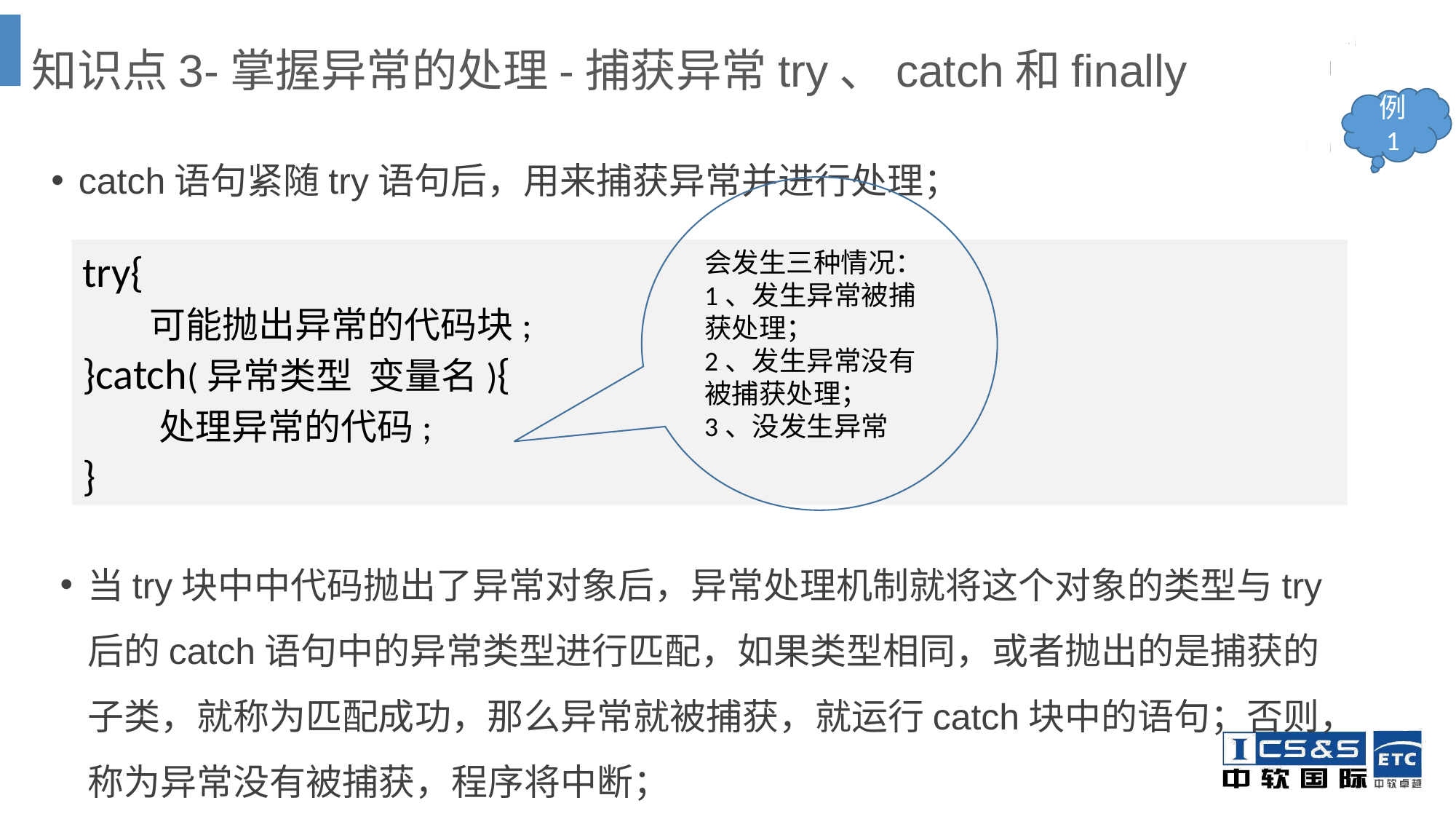

# 知识点3-掌握异常的处理-捕获异常try、catch和finally
例 1
catch语句紧随try语句后，用来捕获异常并进行处理；
会发生三种情况：
1、发生异常被捕获处理；
2、发生异常没有被捕获处理；
3、没发生异常
try{
      可能抛出异常的代码块;
}catch(异常类型  变量名){
       处理异常的代码;
}
当try块中中代码抛出了异常对象后，异常处理机制就将这个对象的类型与try后的catch语句中的异常类型进行匹配，如果类型相同，或者抛出的是捕获的子类，就称为匹配成功，那么异常就被捕获，就运行catch块中的语句；否则，称为异常没有被捕获，程序将中断；